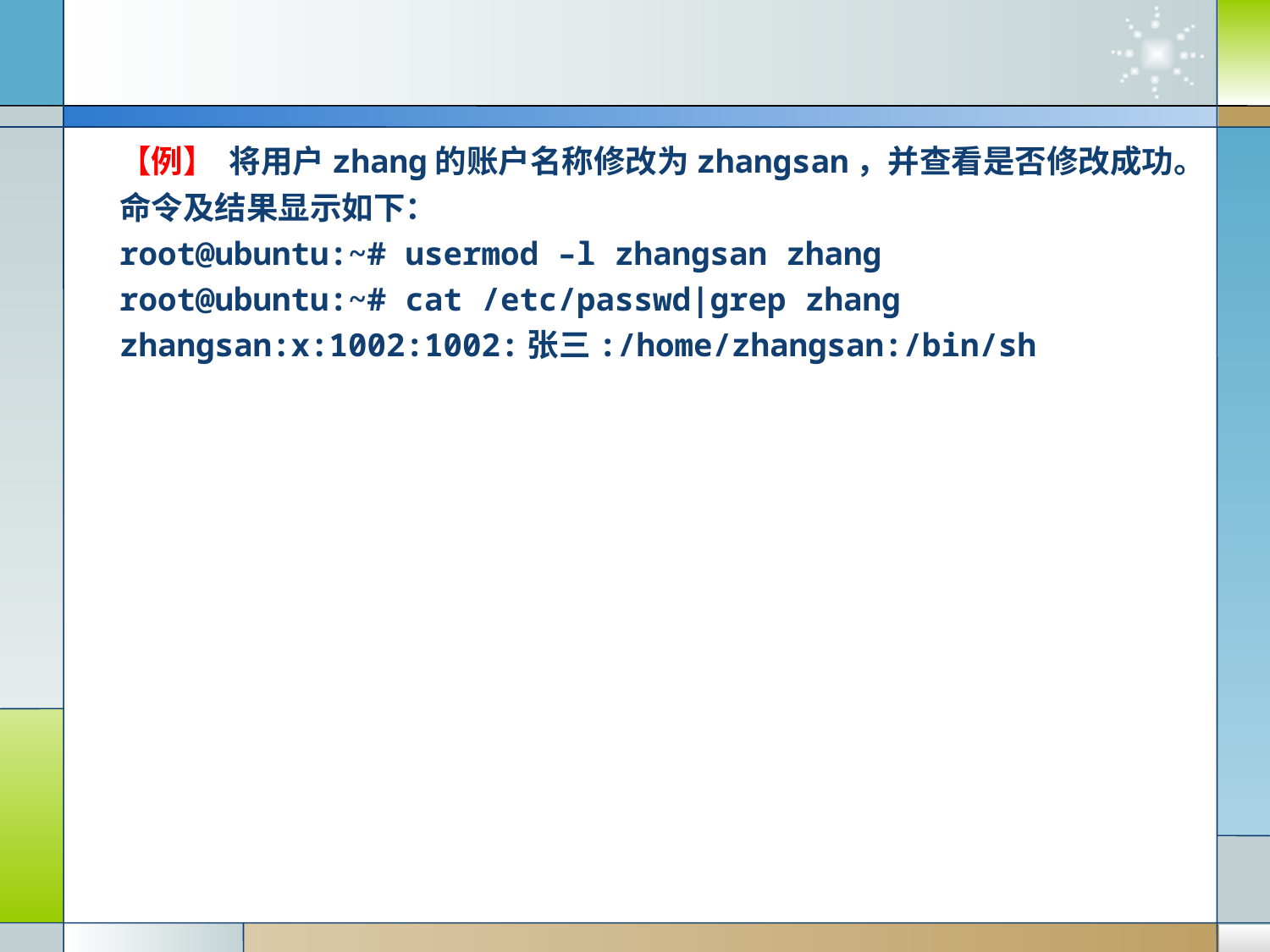

【例】  将用户zhang的账户名称修改为zhangsan，并查看是否修改成功。
命令及结果显示如下：
root@ubuntu:~# usermod –l zhangsan zhang
root@ubuntu:~# cat /etc/passwd|grep zhang
zhangsan:x:1002:1002:张三:/home/zhangsan:/bin/sh